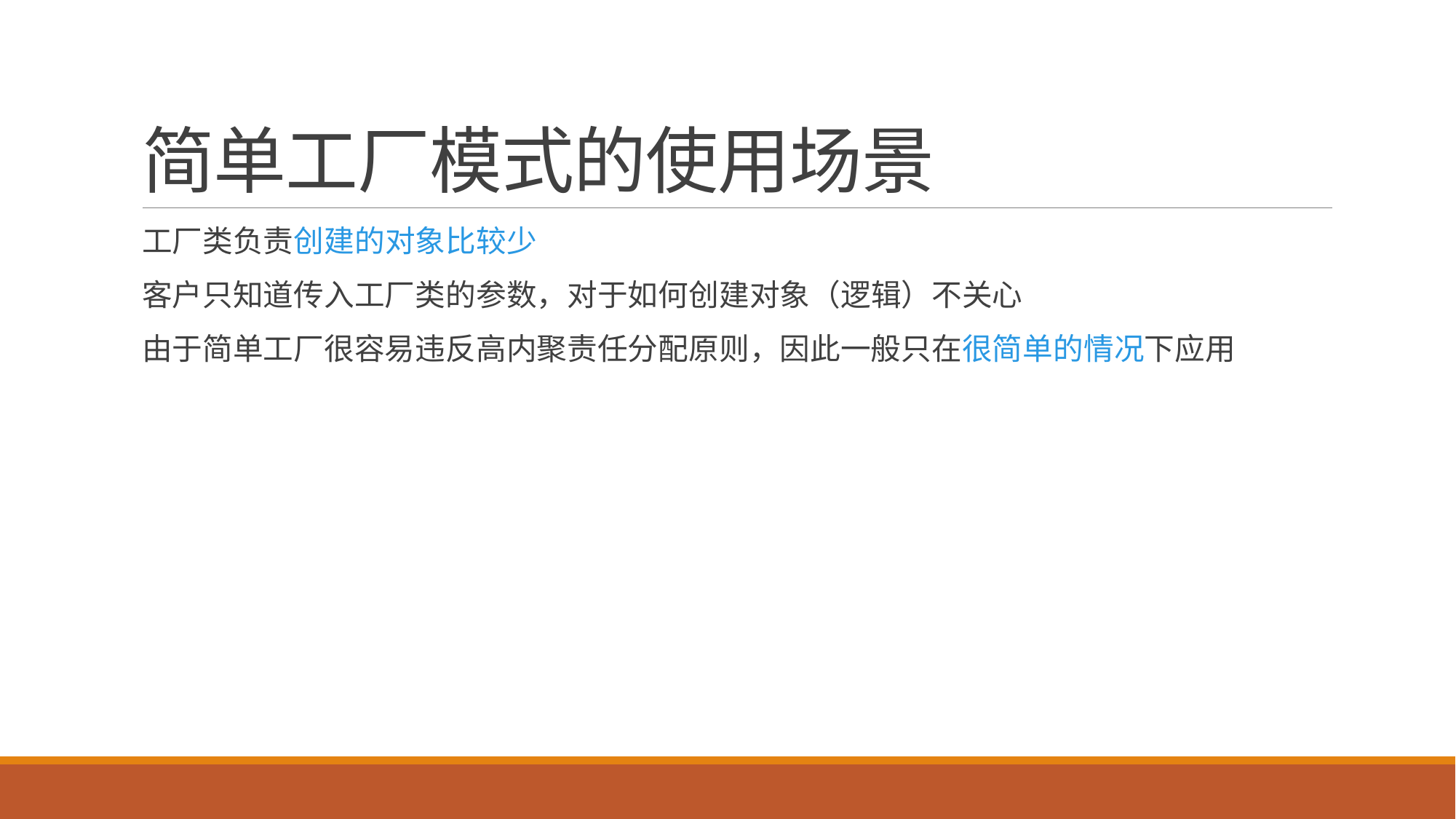

# 简单工厂模式的使用场景
工厂类负责创建的对象比较少
客户只知道传入工厂类的参数，对于如何创建对象（逻辑）不关心
由于简单工厂很容易违反高内聚责任分配原则，因此一般只在很简单的情况下应用